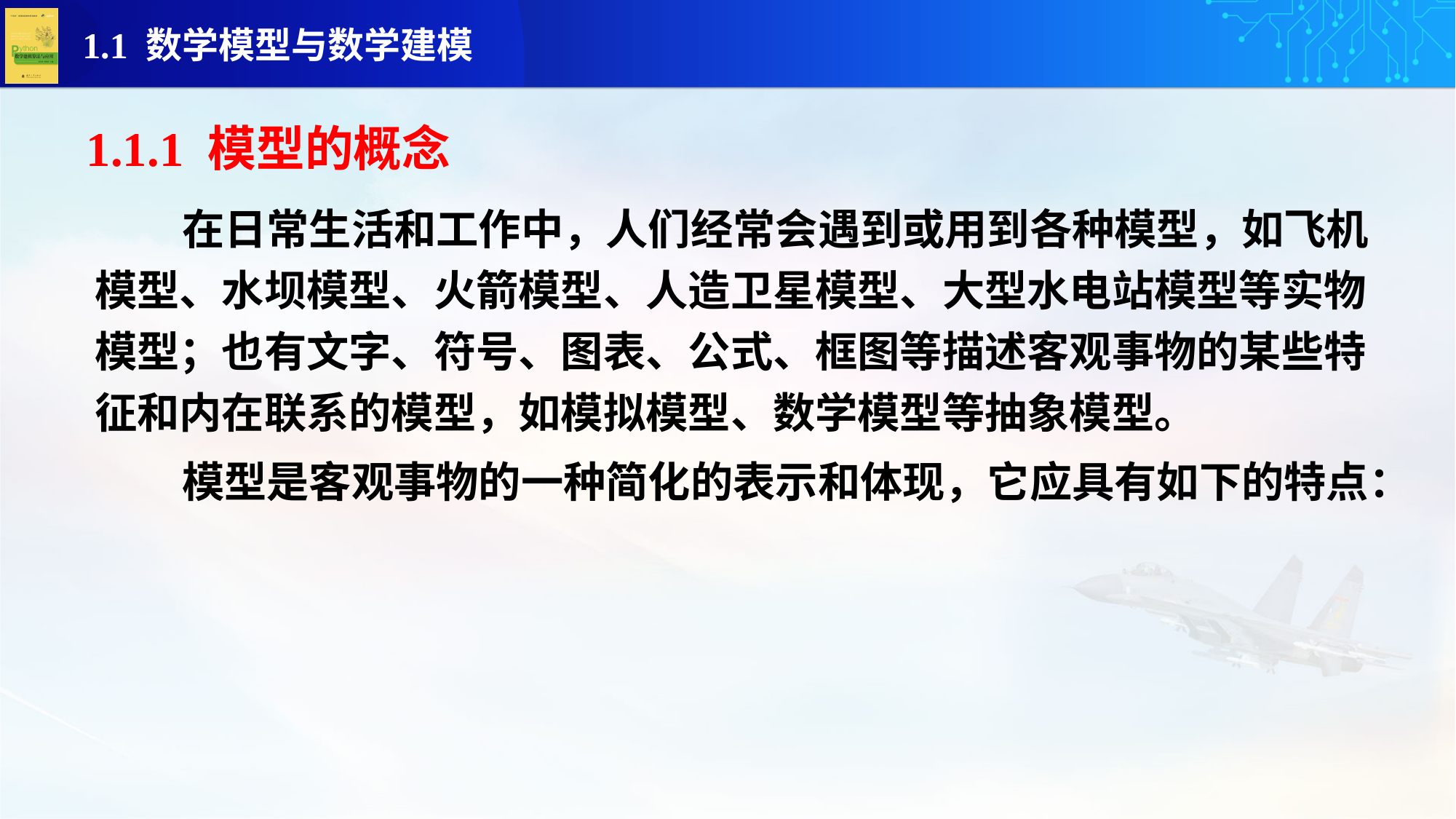

1.1.1 模型的概念
        在日常生活和工作中，人们经常会遇到或用到各种模型，如飞机模型、水坝模型、火箭模型、人造卫星模型、大型水电站模型等实物模型；也有文字、符号、图表、公式、框图等描述客观事物的某些特征和内在联系的模型，如模拟模型、数学模型等抽象模型。

        模型是客观事物的一种简化的表示和体现，它应具有如下的特点：